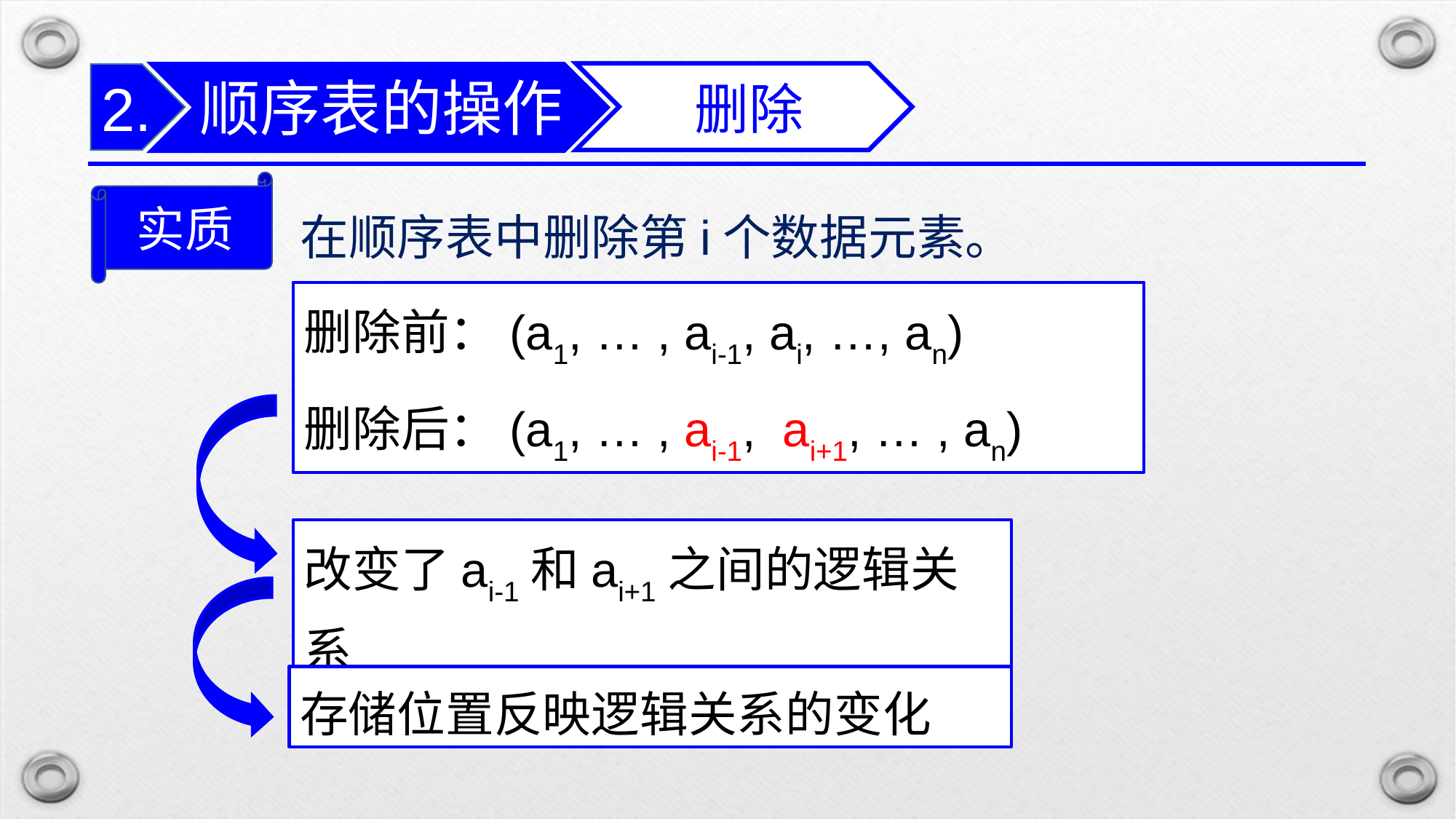

顺序表的操作

删除

2.
实质
在顺序表中删除第i个数据元素。
删除前：(a1, … , ai-1, ai, …, an)
删除后：(a1, … , ai-1,  ai+1, … , an)

改变了ai-1和ai+1之间的逻辑关系

存储位置反映逻辑关系的变化